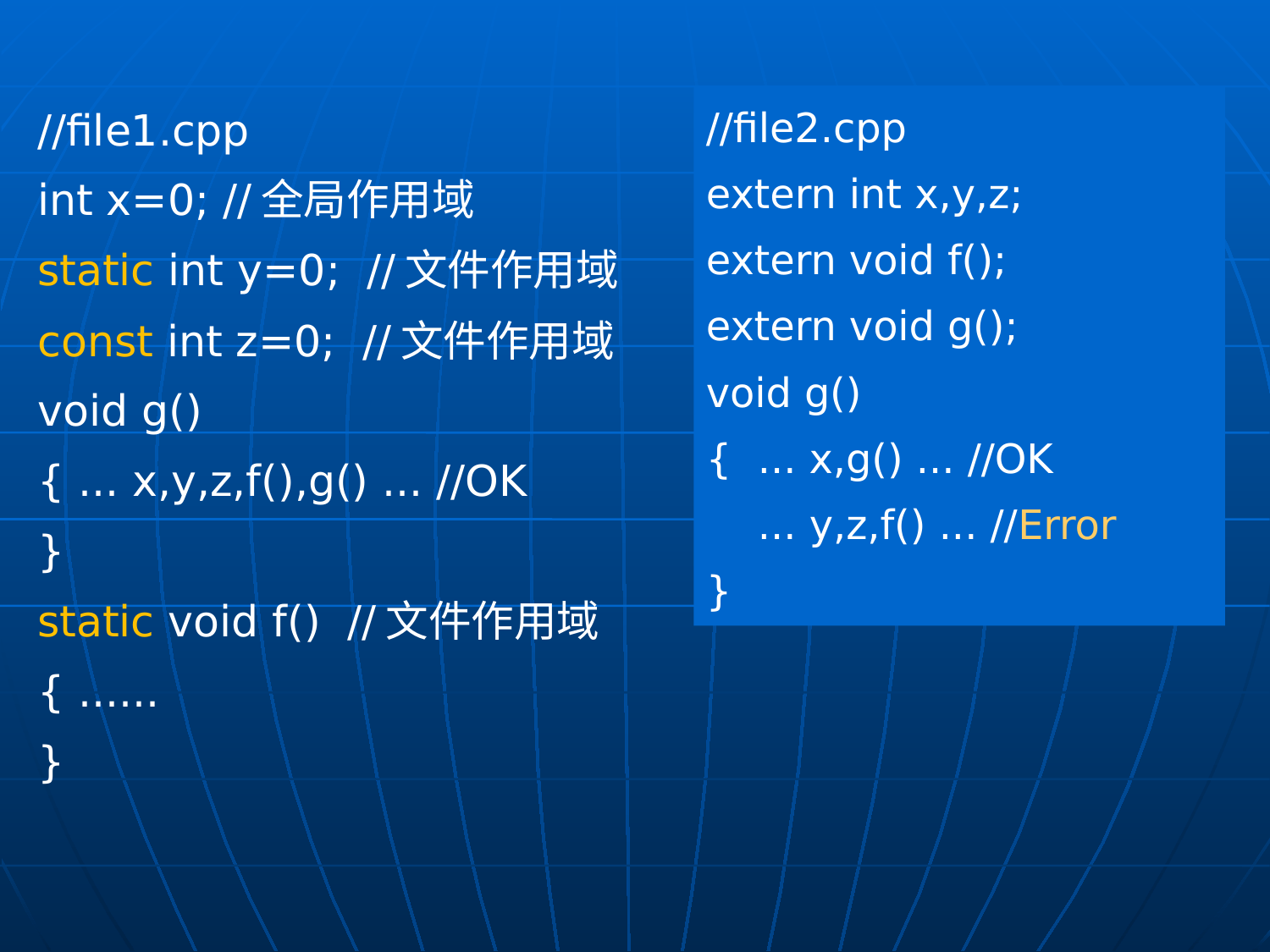

//file1.cpp
int x=0; //全局作用域
static int y=0;  //文件作用域
const int z=0;  //文件作用域
void g()
{ ... x,y,z,f(),g() ... //OK
}
static void f()  //文件作用域
{ ......
}
//file2.cpp
extern int x,y,z;
extern void f();
extern void g();
void g()
{  ... x,g() ... //OK
    ... y,z,f() ... //Error
}